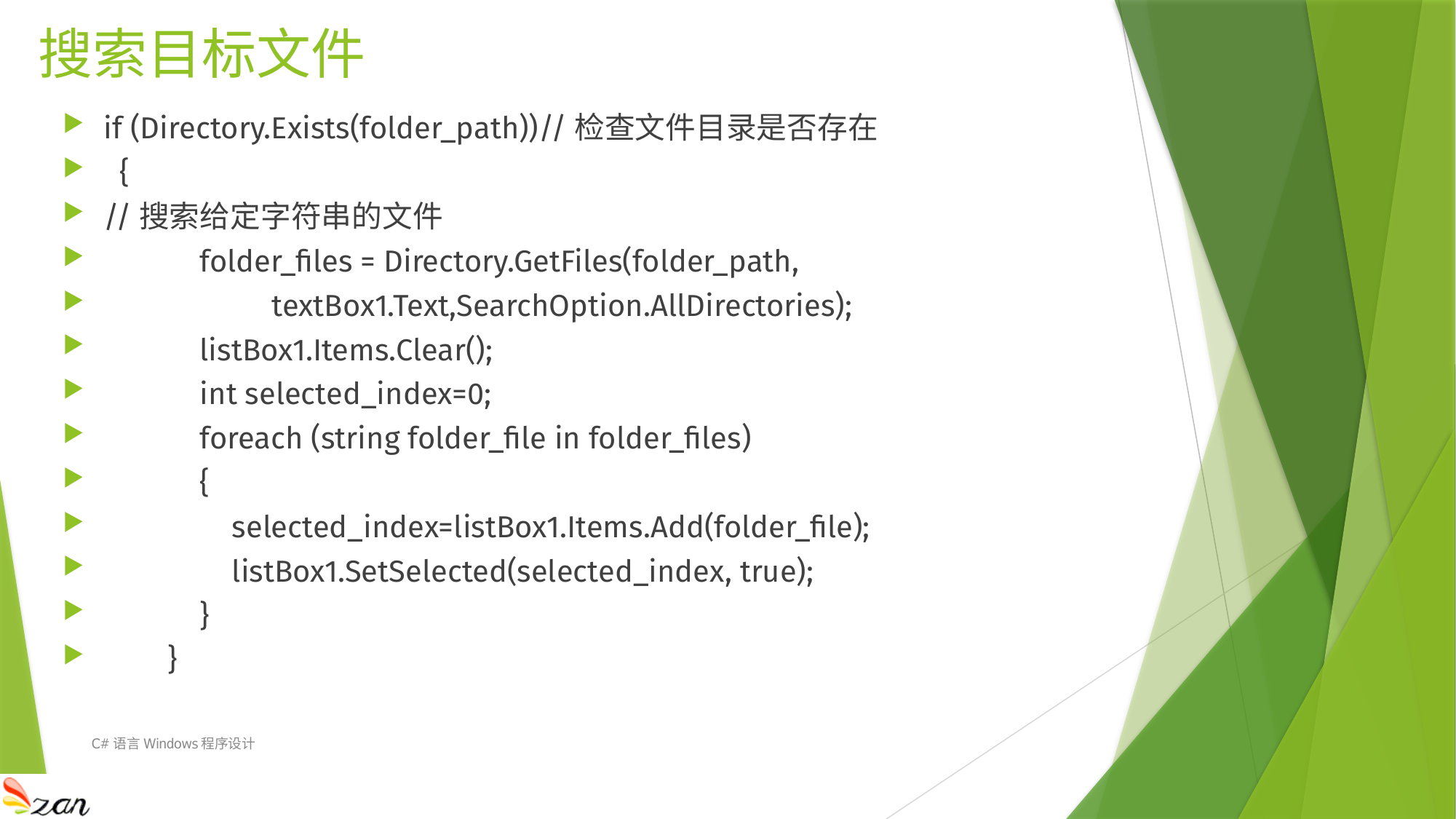

# 搜索目标文件
if (Directory.Exists(folder_path))//检查文件目录是否存在
  {
//搜索给定字符串的文件
            folder_files = Directory.GetFiles(folder_path,
                     textBox1.Text,SearchOption.AllDirectories);
            listBox1.Items.Clear();
            int selected_index=0;
            foreach (string folder_file in folder_files)
            {
                selected_index=listBox1.Items.Add(folder_file);
                listBox1.SetSelected(selected_index, true);
            }
        }
C#语言Windows程序设计